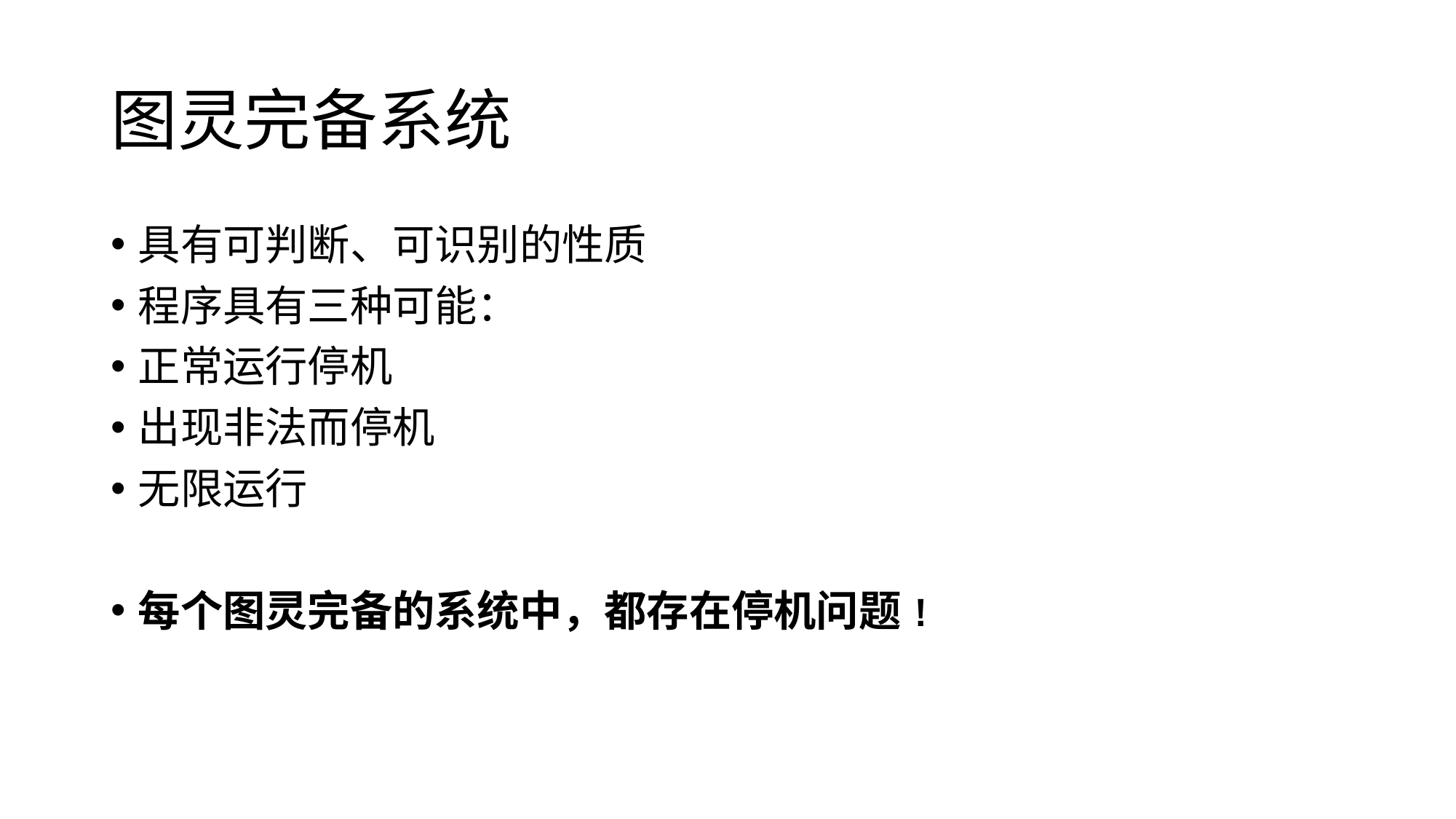

# 图灵完备系统
具有可判断、可识别的性质
程序具有三种可能：
正常运行停机
出现非法而停机
无限运行

每个图灵完备的系统中，都存在停机问题!